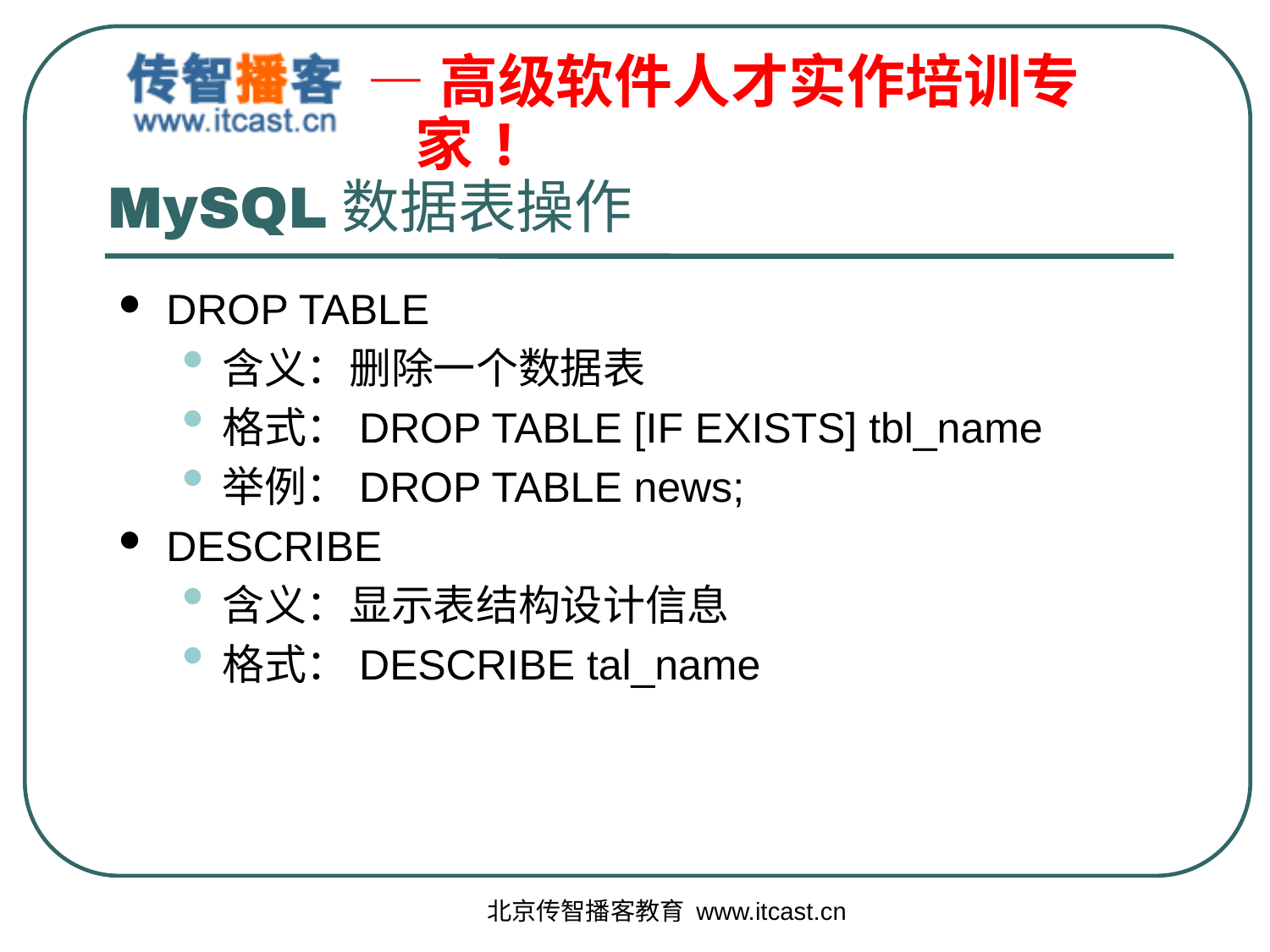

# MySQL数据表操作
DROP TABLE
含义：删除一个数据表
格式：DROP TABLE [IF EXISTS] tbl_name
举例：DROP TABLE news;
DESCRIBE
含义：显示表结构设计信息
格式：DESCRIBE tal_name